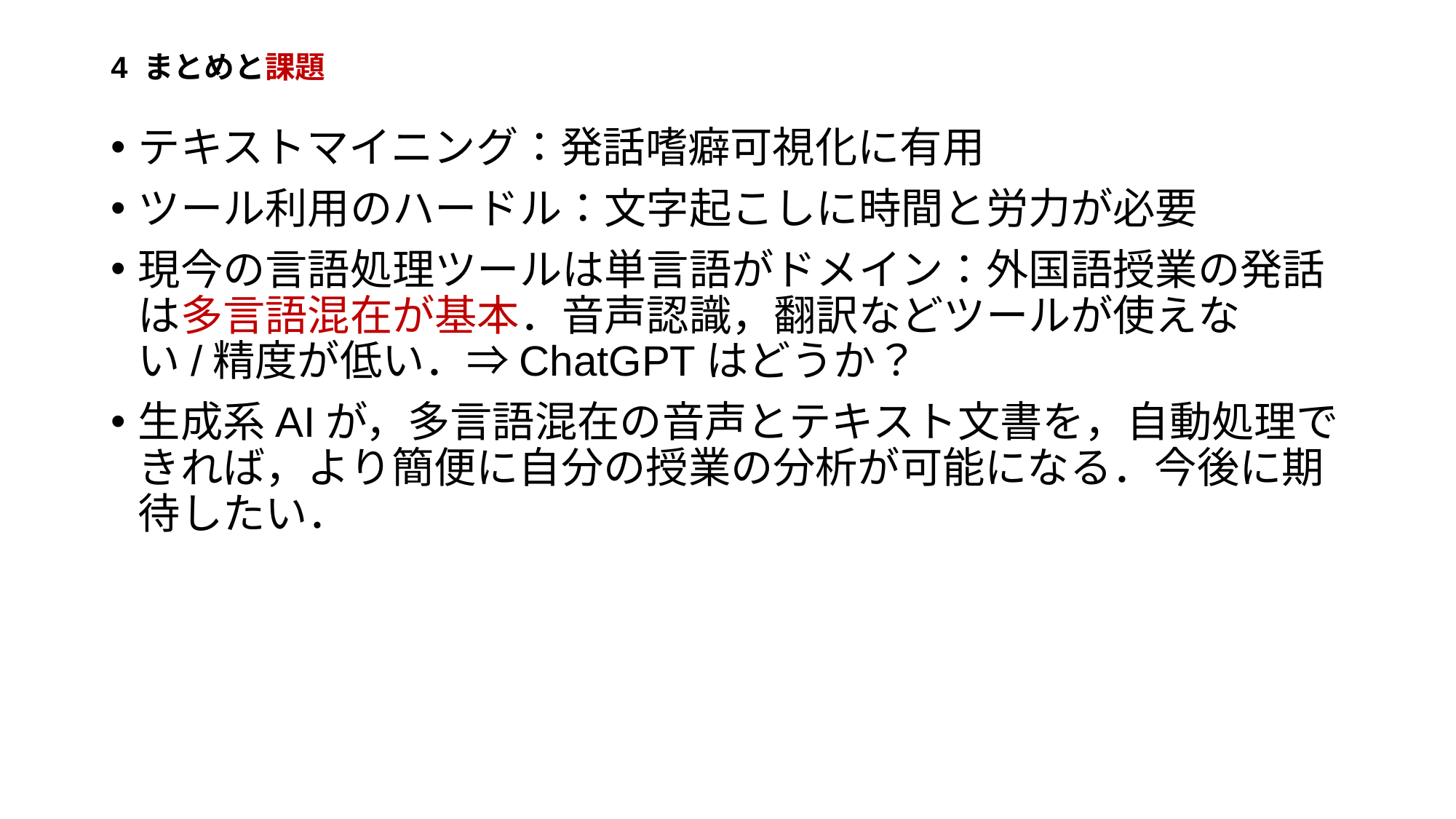

# 4 まとめと課題
テキストマイニング：発話嗜癖可視化に有用
ツール利用のハードル：文字起こしに時間と労力が必要
現今の言語処理ツールは単言語がドメイン：外国語授業の発話は多言語混在が基本．音声認識，翻訳などツールが使えない/精度が低い．⇒ChatGPTはどうか？
生成系AIが，多言語混在の音声とテキスト文書を，自動処理できれば，より簡便に自分の授業の分析が可能になる．今後に期待したい．